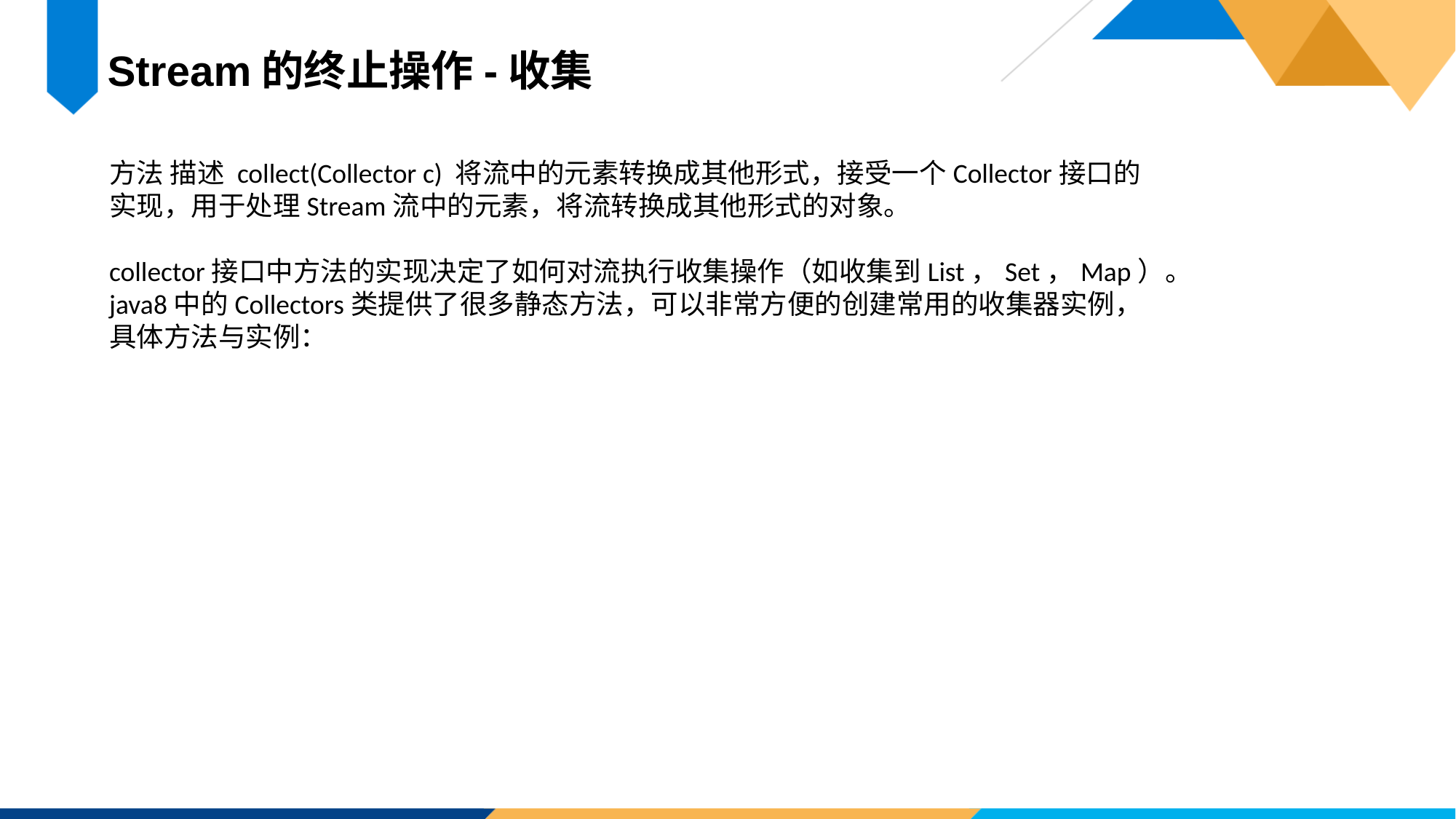

Stream的终止操作-收集
方法 描述 collect(Collector c) 将流中的元素转换成其他形式，接受一个Collector接口的实现，用于处理Stream流中的元素，将流转换成其他形式的对象。

collector接口中方法的实现决定了如何对流执行收集操作（如收集到List，Set，Map）。java8中的Collectors类提供了很多静态方法，可以非常方便的创建常用的收集器实例，具体方法与实例：